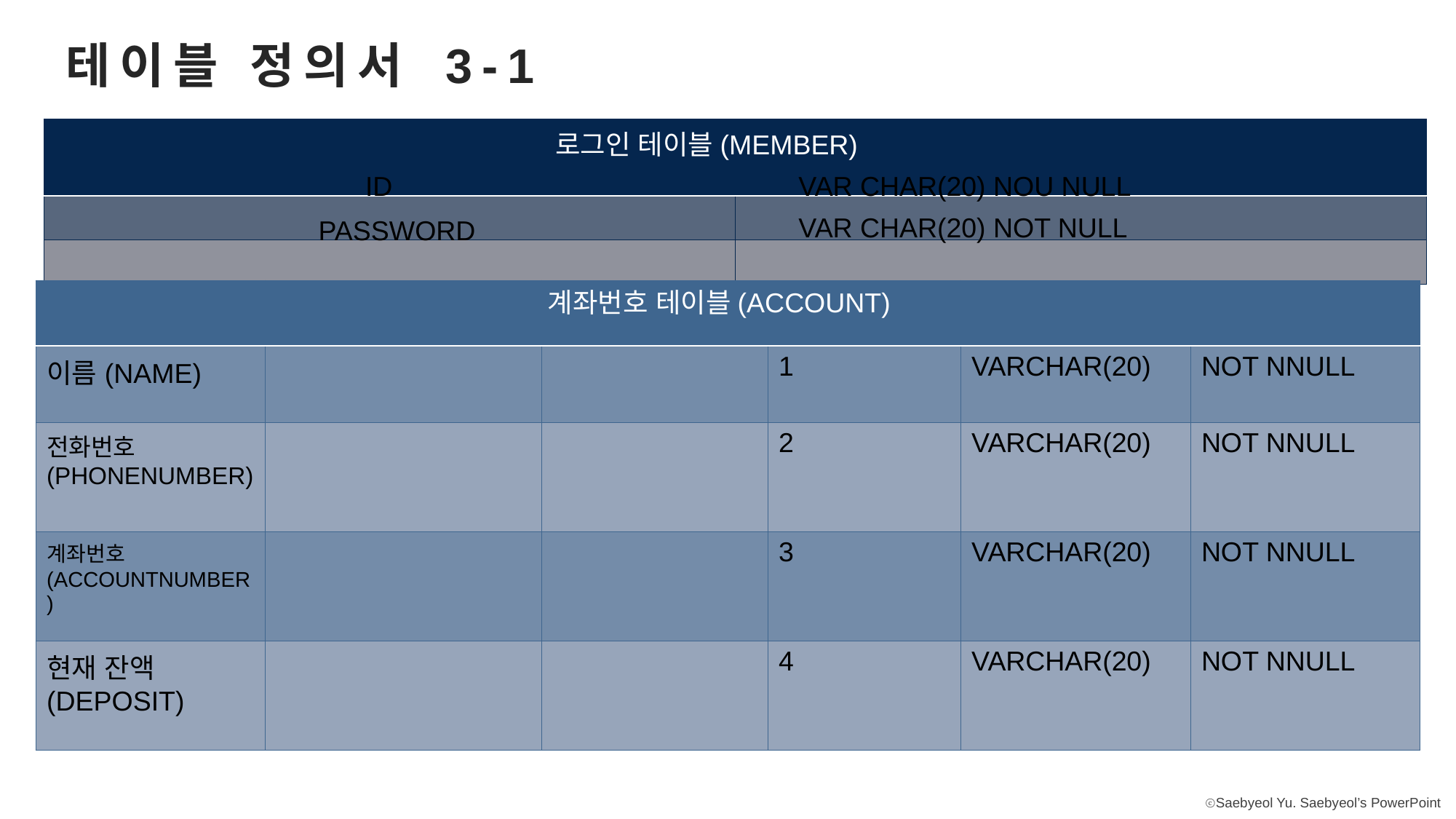

테이블 정의서 3-1
|  |  |
| --- | --- |
|  |  |
|  |  |
로그인 테이블(MEMBER)
              ID
VAR CHAR(20) NOU NULL
VAR CHAR(20) NOT NULL
 PASSWORD
|  |  |  |  |  |  |
| --- | --- | --- | --- | --- | --- |
| 이름(NAME) |  |  | 1 | VARCHAR(20) | NOT NNULL |
| 전화번호(PHONENUMBER) |  |  | 2 | VARCHAR(20) | NOT NNULL |
| 계좌번호 (ACCOUNTNUMBER) |  |  | 3 | VARCHAR(20) | NOT NNULL |
| 현재 잔액 (DEPOSIT) |  |  | 4 | VARCHAR(20) | NOT NNULL |
   계좌번호 테이블(ACCOUNT)